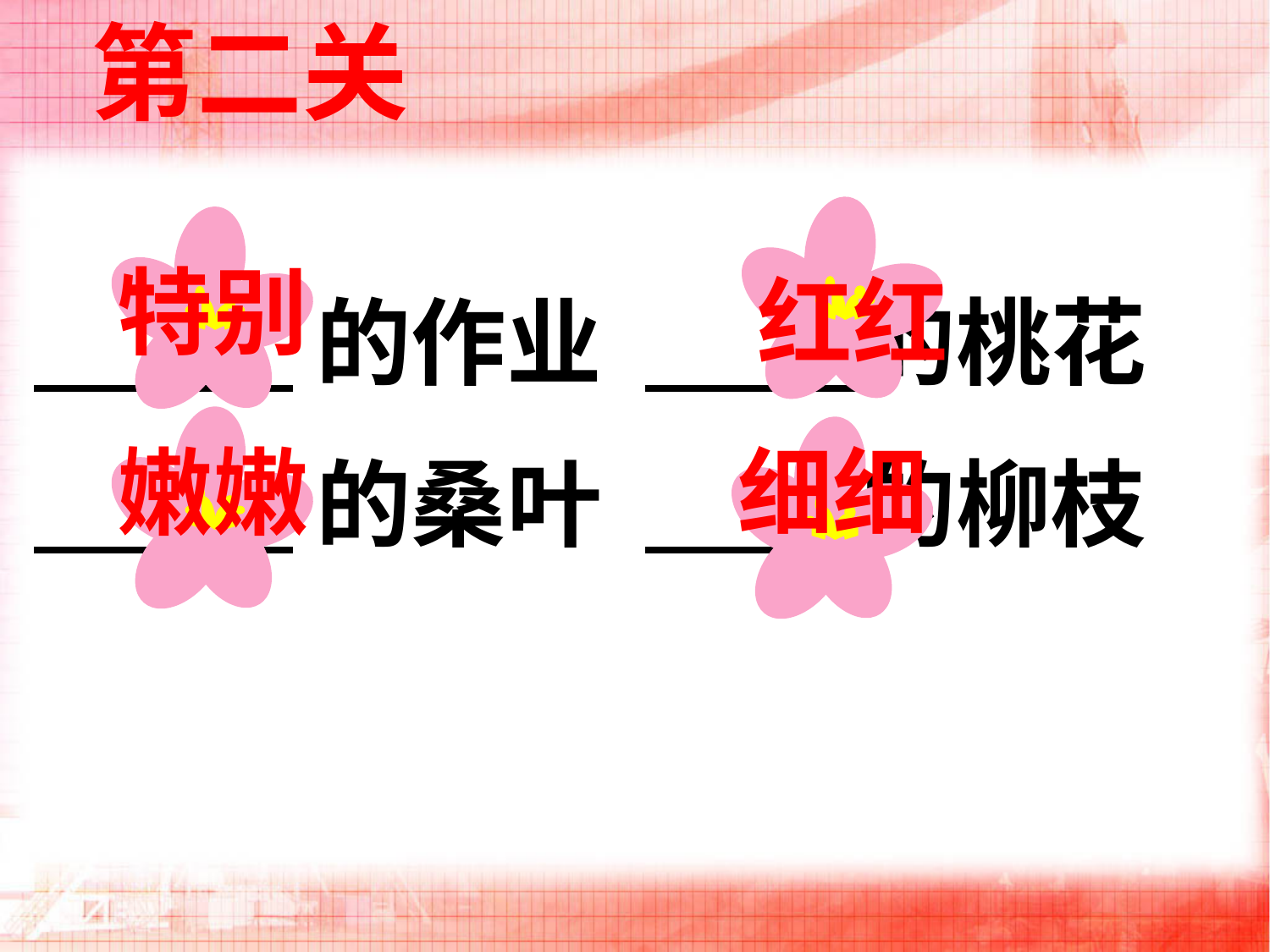

第二关

特别
红红
             的作业            的桃花
             的桑叶            的柳枝

嫩嫩
细细